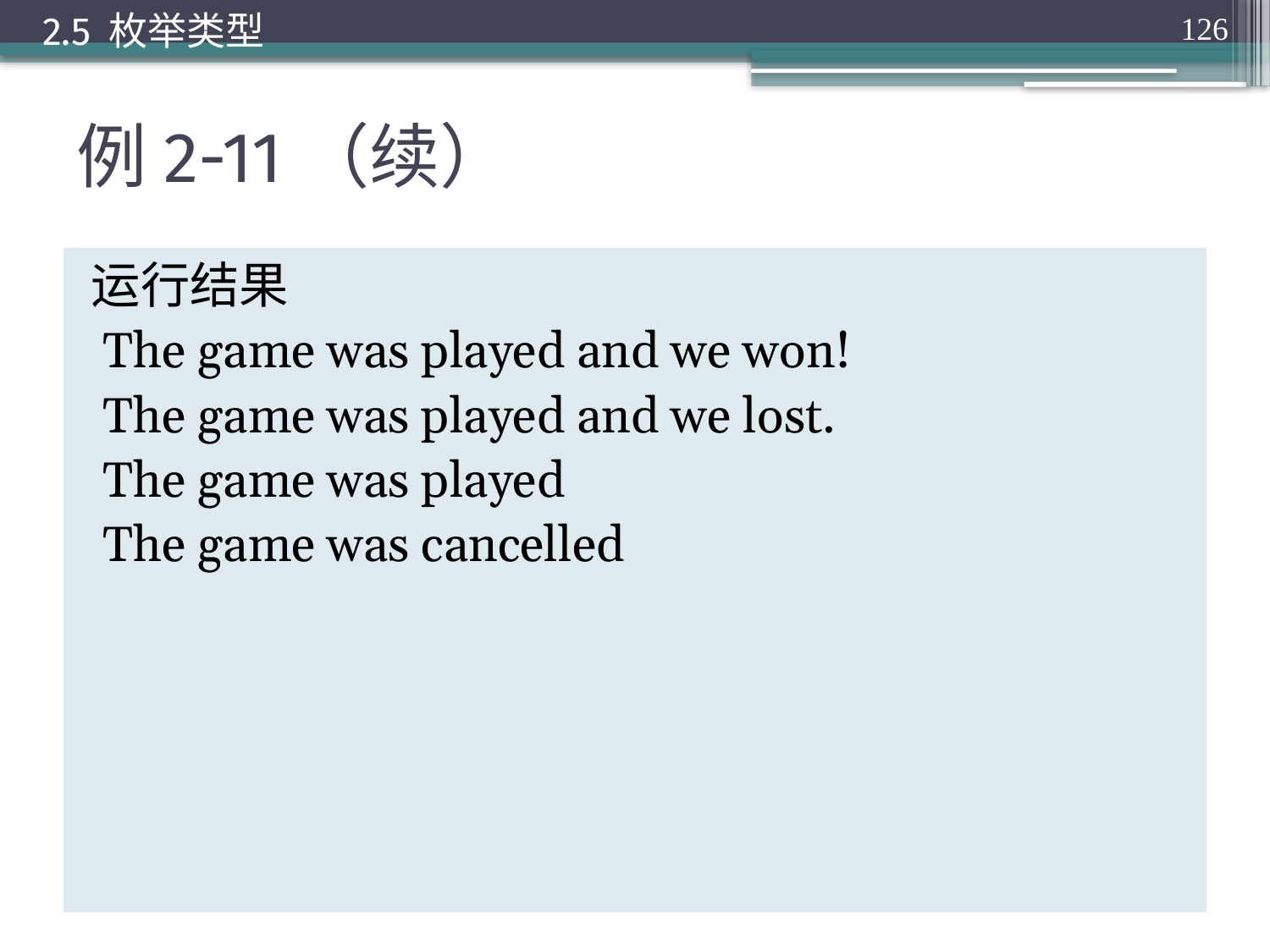

2.5 枚举类型
126
# 例2-11（续）
运行结果
 The game was played and we won!
 The game was played and we lost.
 The game was played
 The game was cancelled